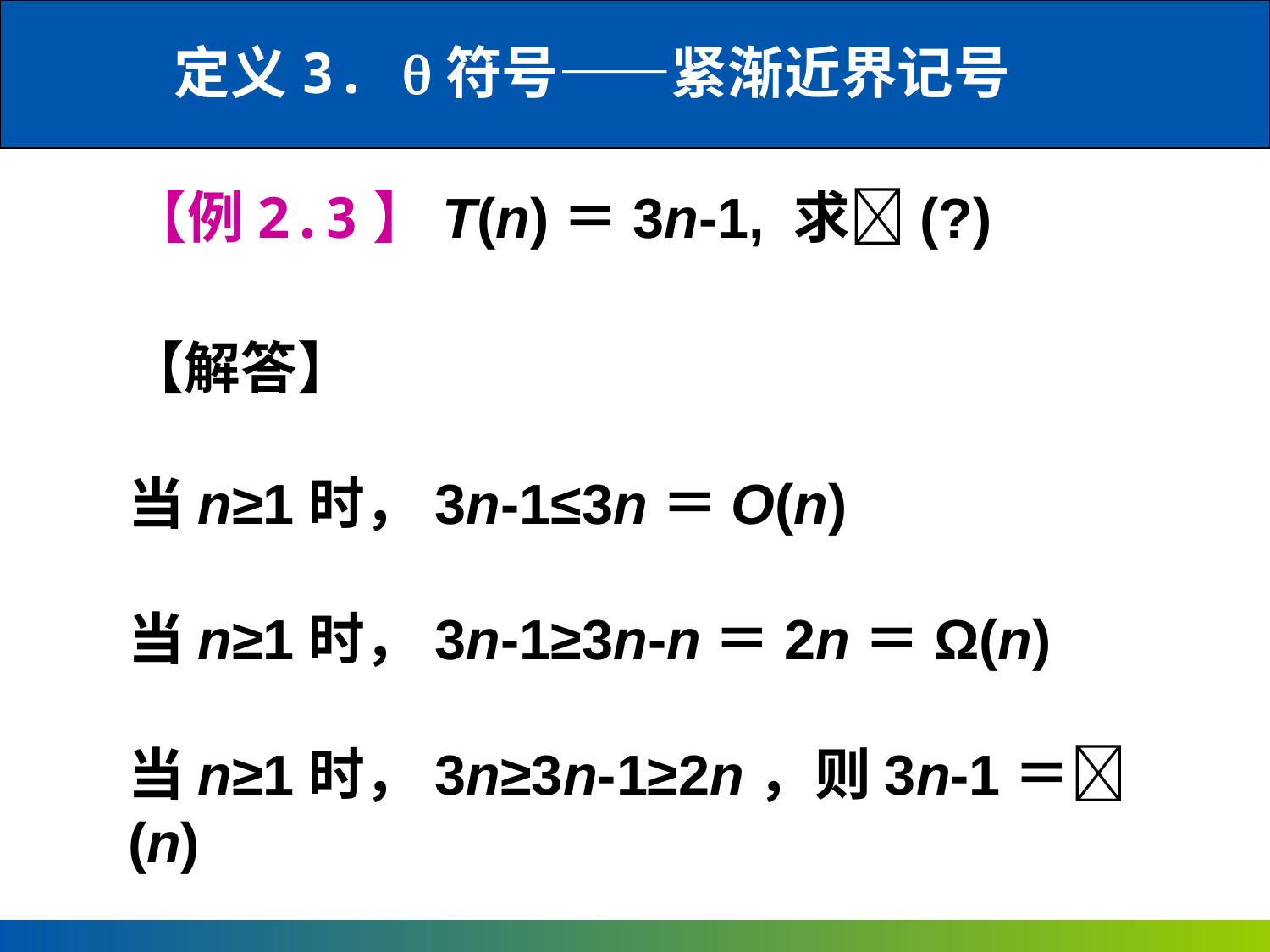

定义3. θ符号——紧渐近界记号
【例2.3】T(n)＝3n-1, 求θ(?)
【解答】

当n≥1时，3n-1≤3n＝O(n)

当n≥1时，3n-1≥3n-n＝2n＝Ω(n)

当n≥1时，3n≥3n-1≥2n，则3n-1＝θ(n)